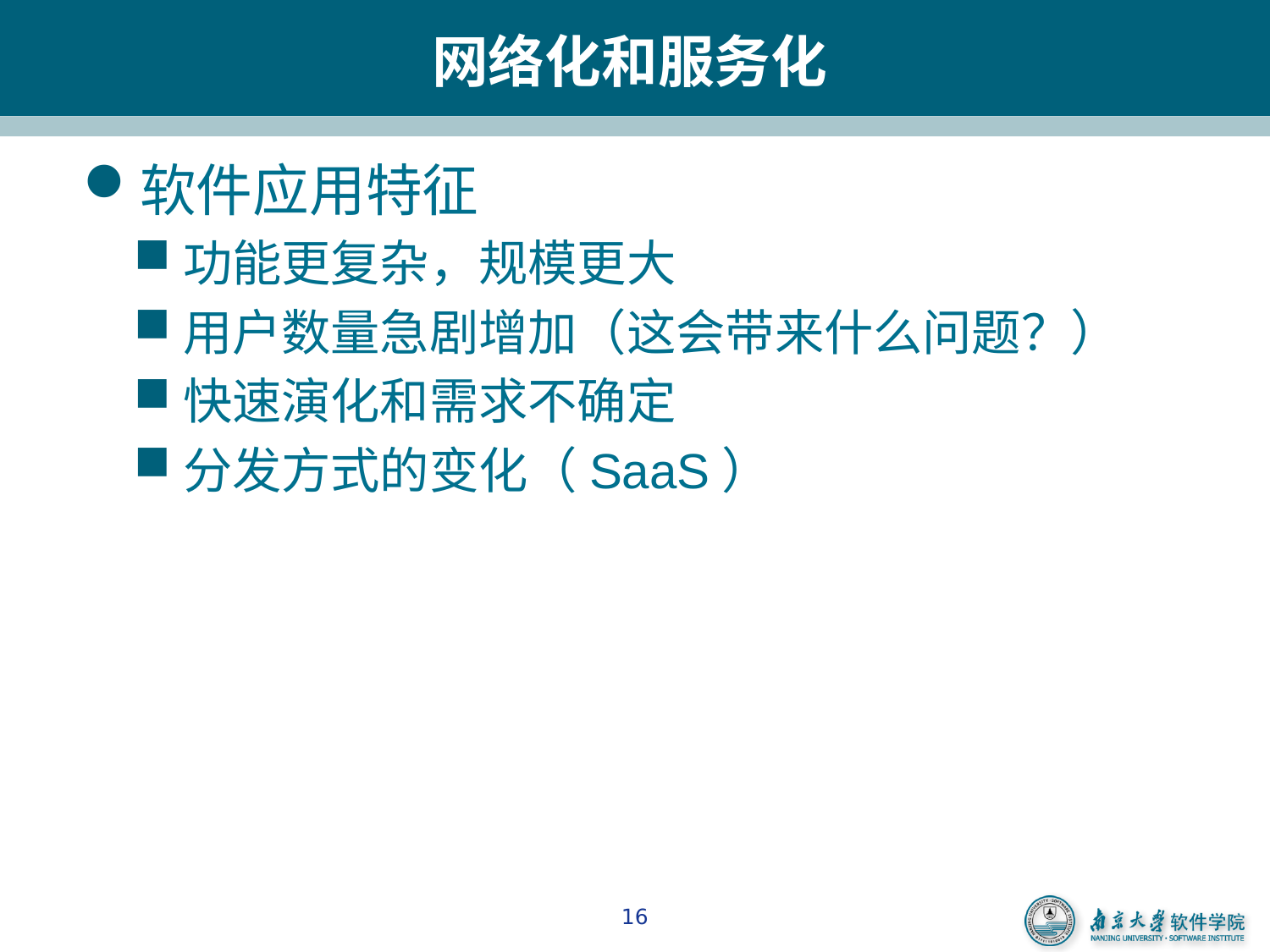

# 网络化和服务化
软件应用特征
功能更复杂，规模更大
用户数量急剧增加（这会带来什么问题？）
快速演化和需求不确定
分发方式的变化（SaaS）
16